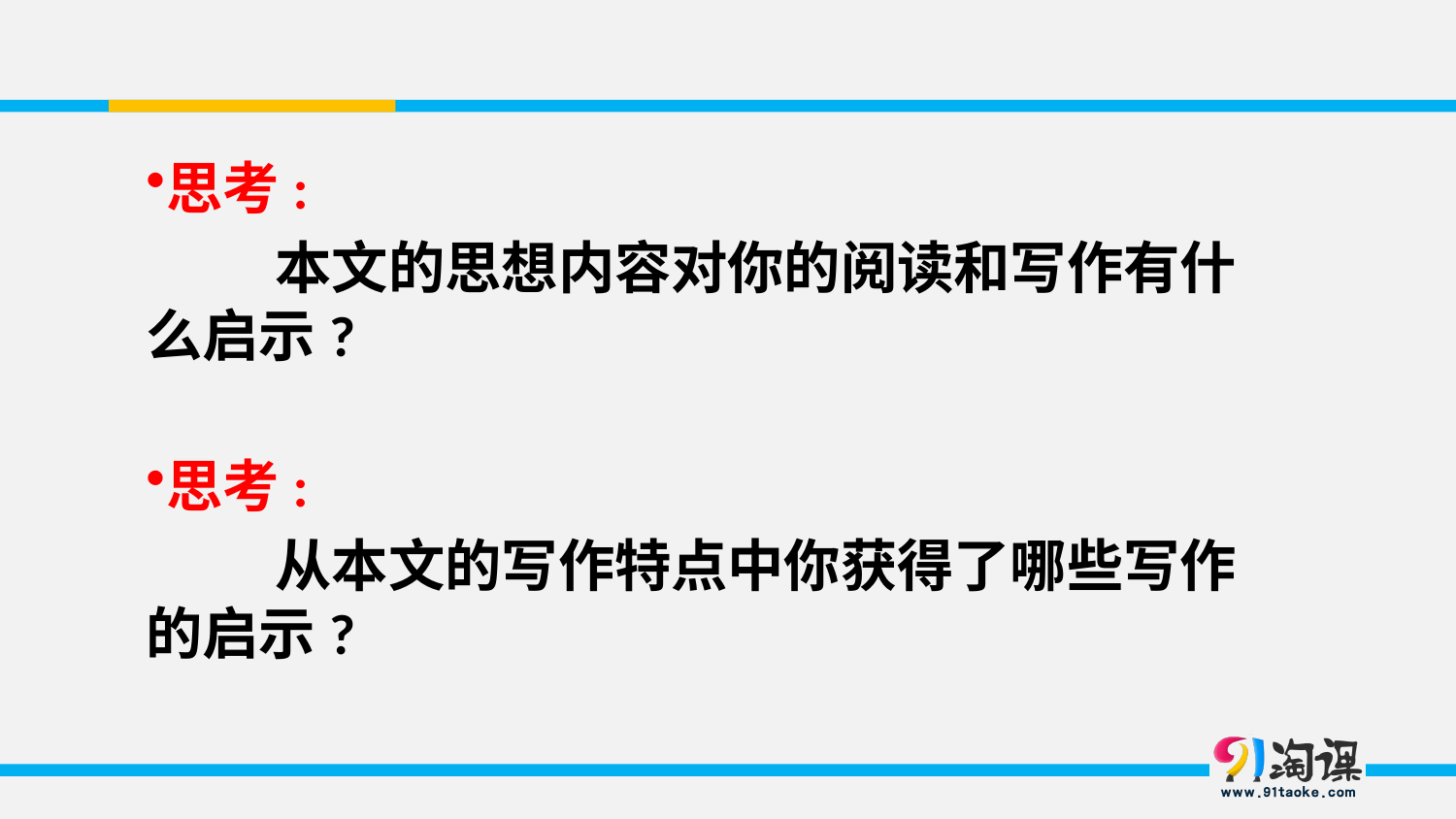

思考:
         本文的思想内容对你的阅读和写作有什么启示?
思考:
         从本文的写作特点中你获得了哪些写作的启示?